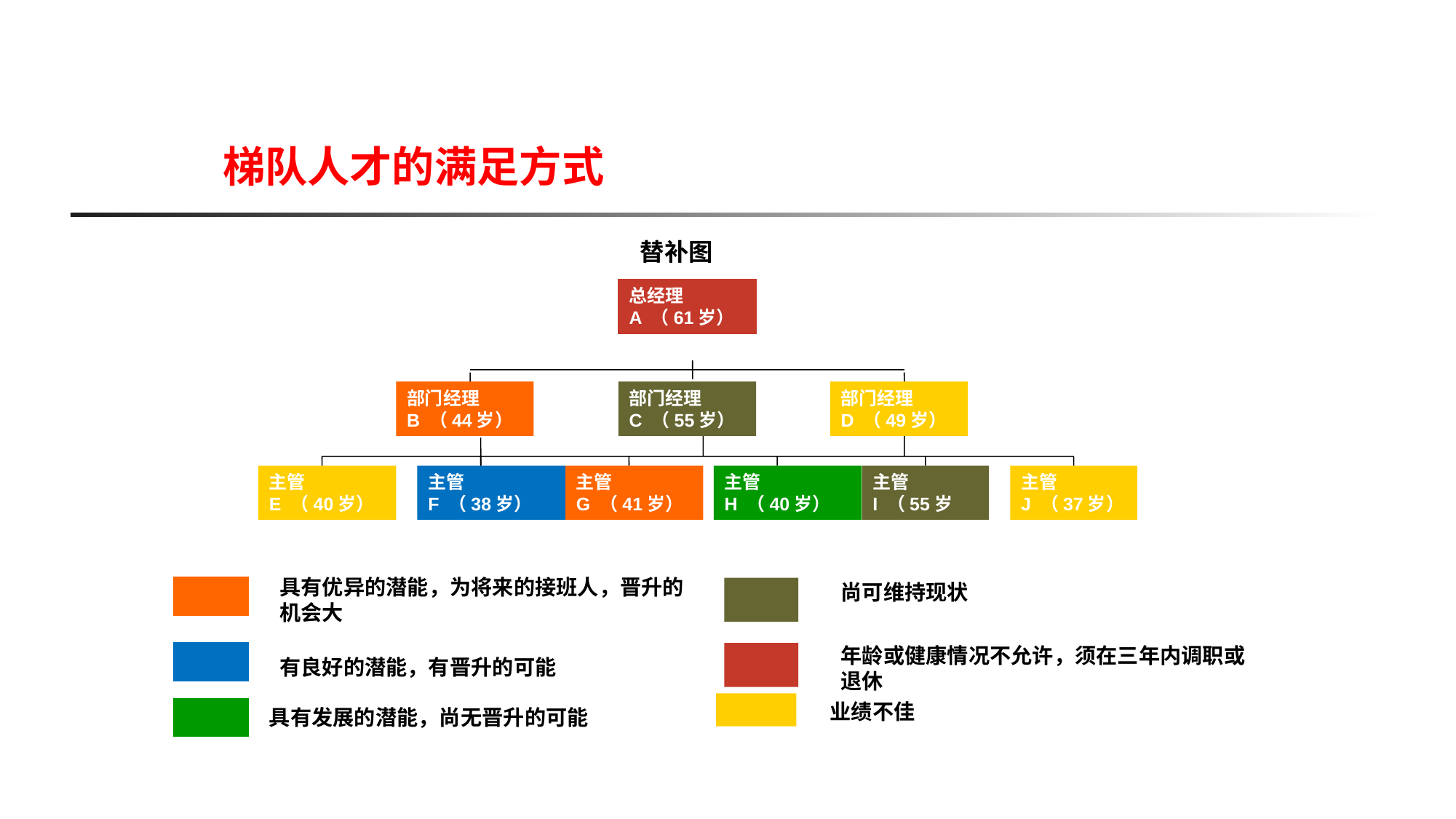

梯队人才的满足方式
替补图
总经理
A （61岁）

部门经理
B （44岁）
部门经理
C （55岁）
部门经理
D （49岁）

主管
E （40岁）
主管
F （38岁）
主管
G （41岁）
主管
H （40岁）
主管
I （55岁
主管
J （37岁）
具有优异的潜能，为将来的接班人，晋升的机会大
尚可维持现状

年龄或健康情况不允许，须在三年内调职或退休

有良好的潜能，有晋升的可能

业绩不佳
具有发展的潜能，尚无晋升的可能

文本
文本
文本

53